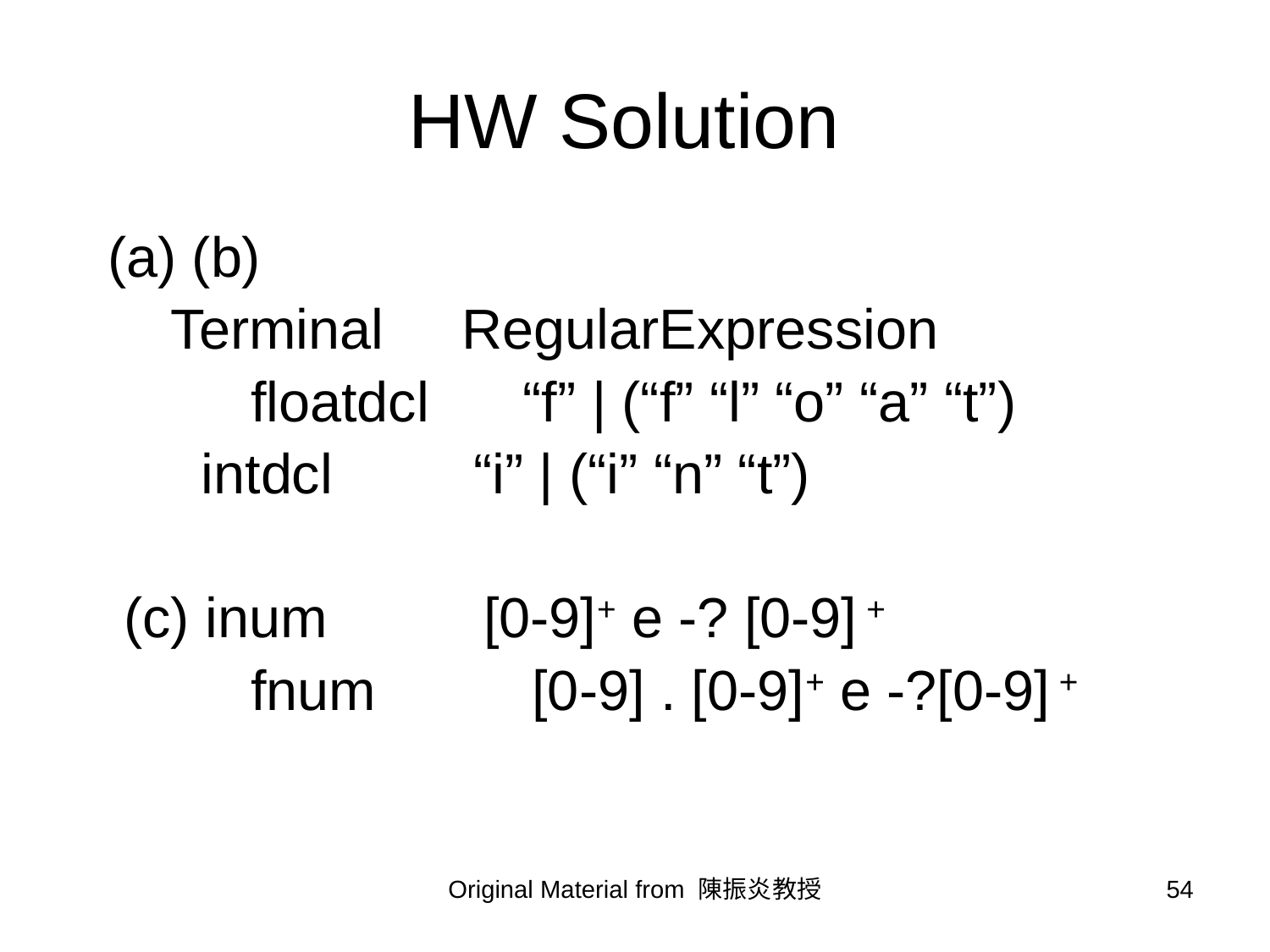

# HW Solution
  (a) (b)
	   Terminal     RegularExpression
		floatdcl      “f” | (“f” “l” “o” “a” “t”)
        intdcl         “i” | (“i” “n” “t”)

	(c) inum          [0-9]+ e -? [0-9] +
		fnum          [0-9] . [0-9]+ e -?[0-9] +

Original Material from 陳振炎教授
54